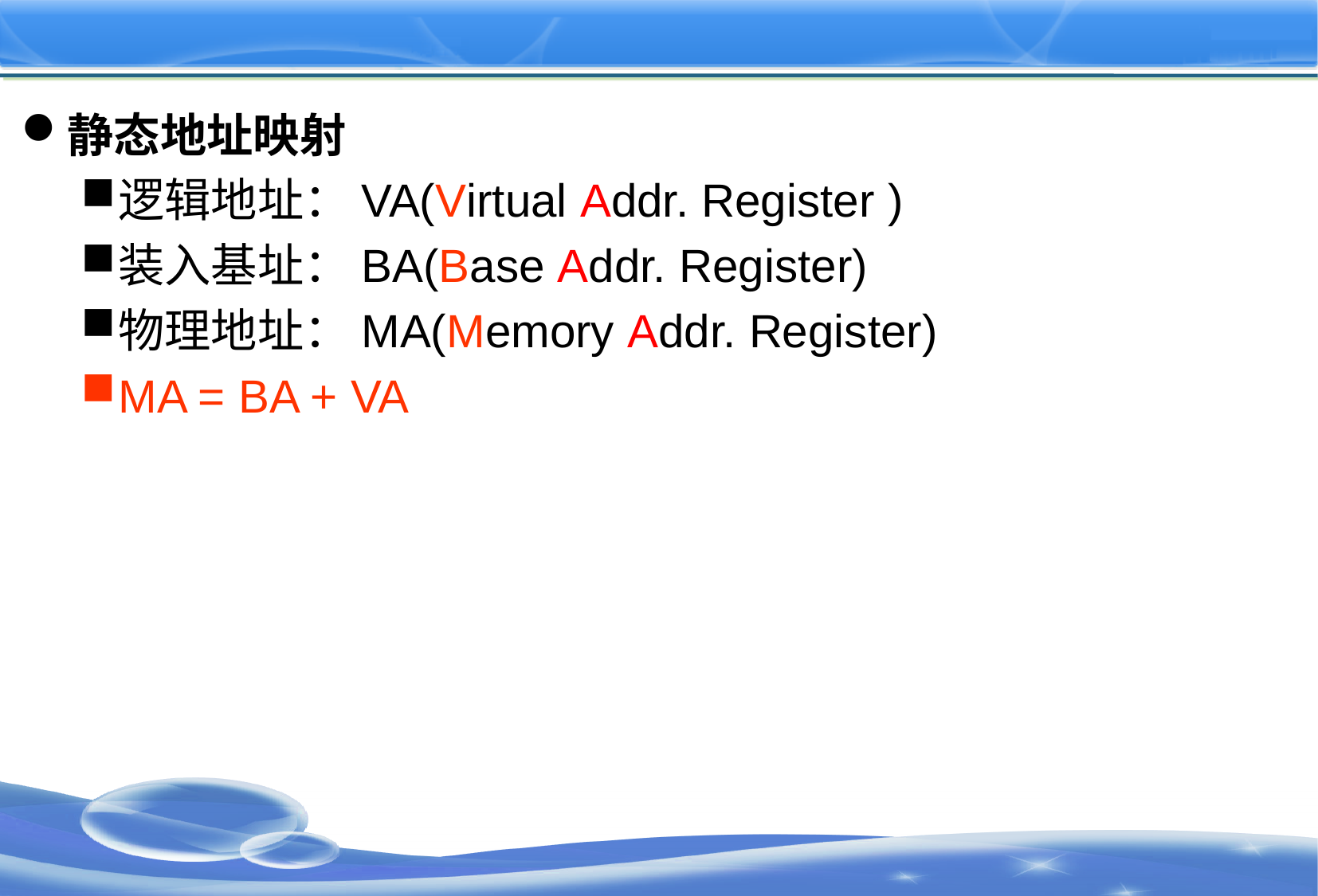

#
静态地址映射
逻辑地址：VA(Virtual Addr. Register )
装入基址：BA(Base Addr. Register)
物理地址：MA(Memory Addr. Register)
MA = BA + VA